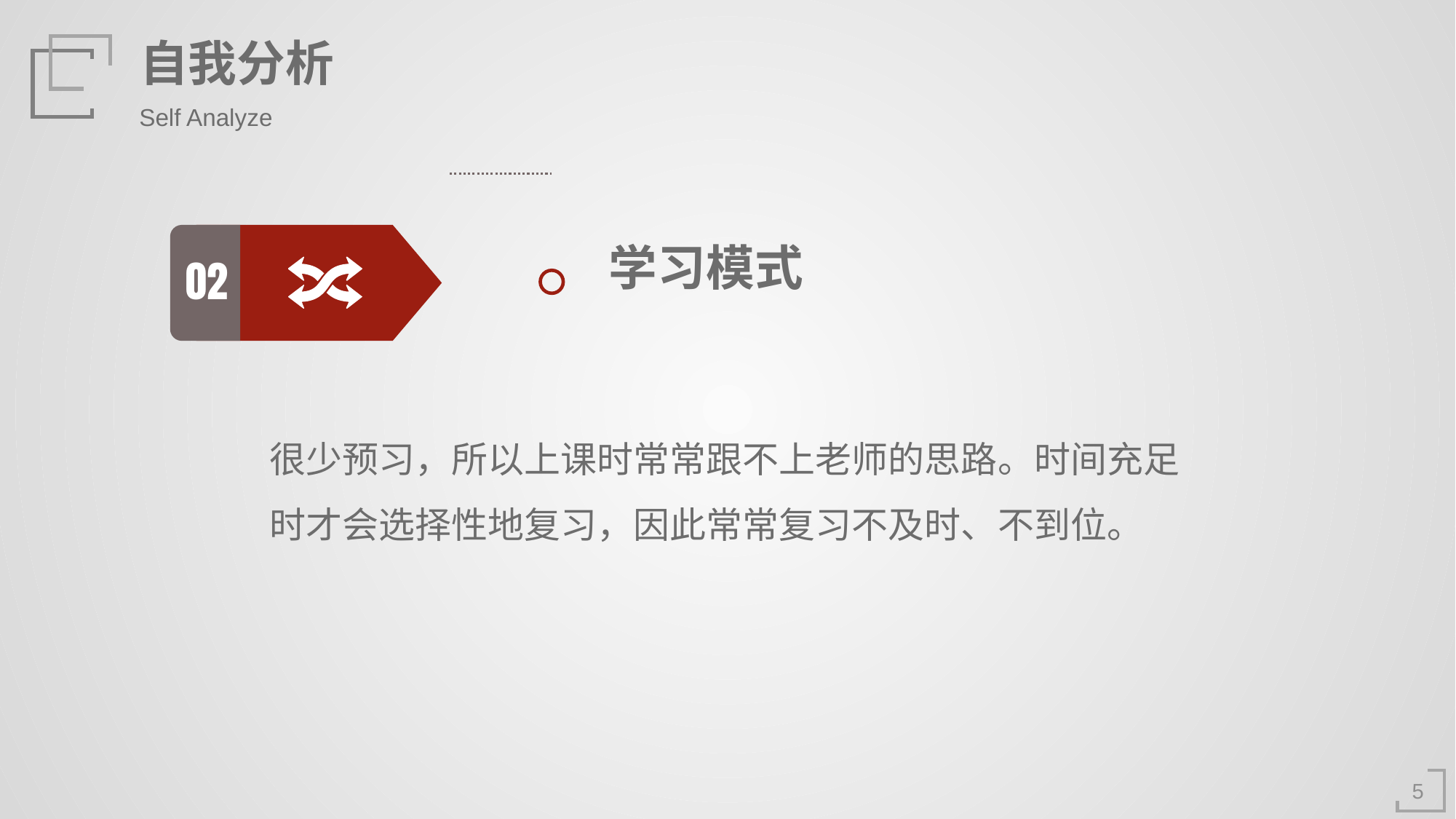

自我分析
Self Analyze

02

学习模式

很少预习，所以上课时常常跟不上老师的思路。时间充足时才会选择性地复习，因此常常复习不及时、不到位。